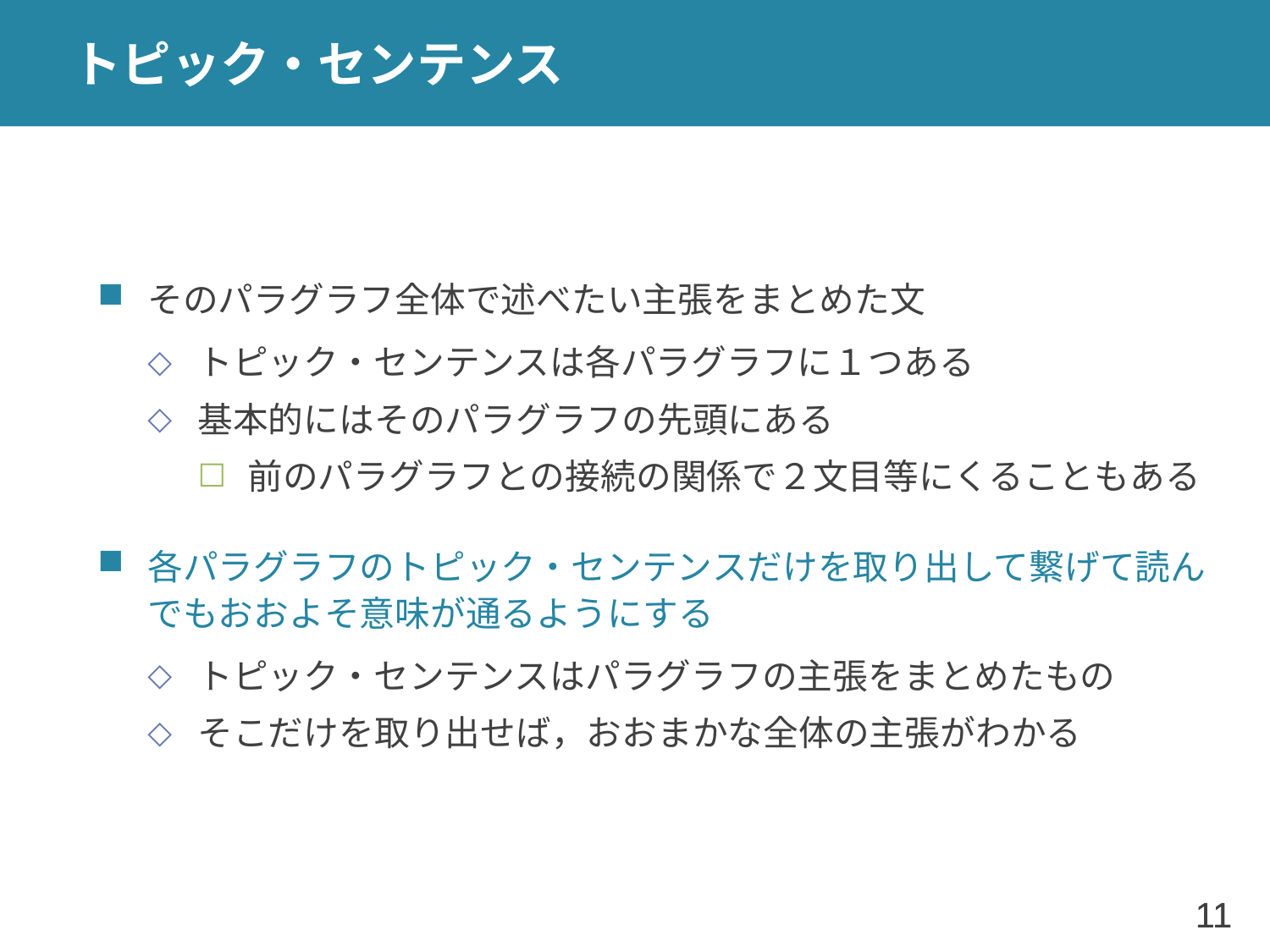

# トピック・センテンス
そのパラグラフ全体で述べたい主張をまとめた文
トピック・センテンスは各パラグラフに１つある
基本的にはそのパラグラフの先頭にある
前のパラグラフとの接続の関係で２文目等にくることもある
各パラグラフのトピック・センテンスだけを取り出して繋げて読んでもおおよそ意味が通るようにする
トピック・センテンスはパラグラフの主張をまとめたもの
そこだけを取り出せば，おおまかな全体の主張がわかる